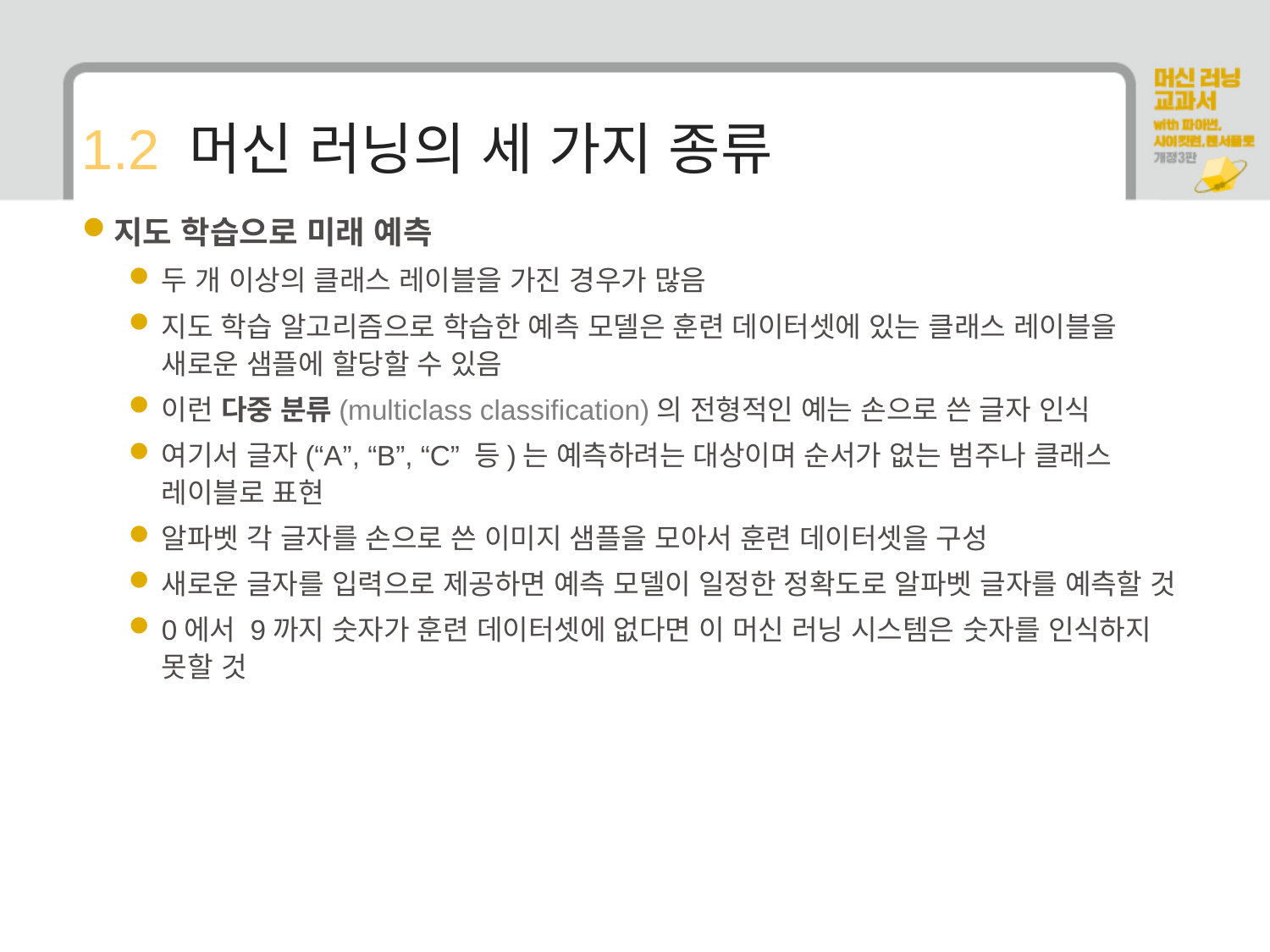

# 1.2 머신 러닝의 세 가지 종류
지도 학습으로 미래 예측
두 개 이상의 클래스 레이블을 가진 경우가 많음
지도 학습 알고리즘으로 학습한 예측 모델은 훈련 데이터셋에 있는 클래스 레이블을 새로운 샘플에 할당할 수 있음
이런 다중 분류(multiclass classification)의 전형적인 예는 손으로 쓴 글자 인식
여기서 글자(“A”, “B”, “C” 등)는 예측하려는 대상이며 순서가 없는 범주나 클래스 레이블로 표현
알파벳 각 글자를 손으로 쓴 이미지 샘플을 모아서 훈련 데이터셋을 구성
새로운 글자를 입력으로 제공하면 예측 모델이 일정한 정확도로 알파벳 글자를 예측할 것
0에서 9까지 숫자가 훈련 데이터셋에 없다면 이 머신 러닝 시스템은 숫자를 인식하지 못할 것